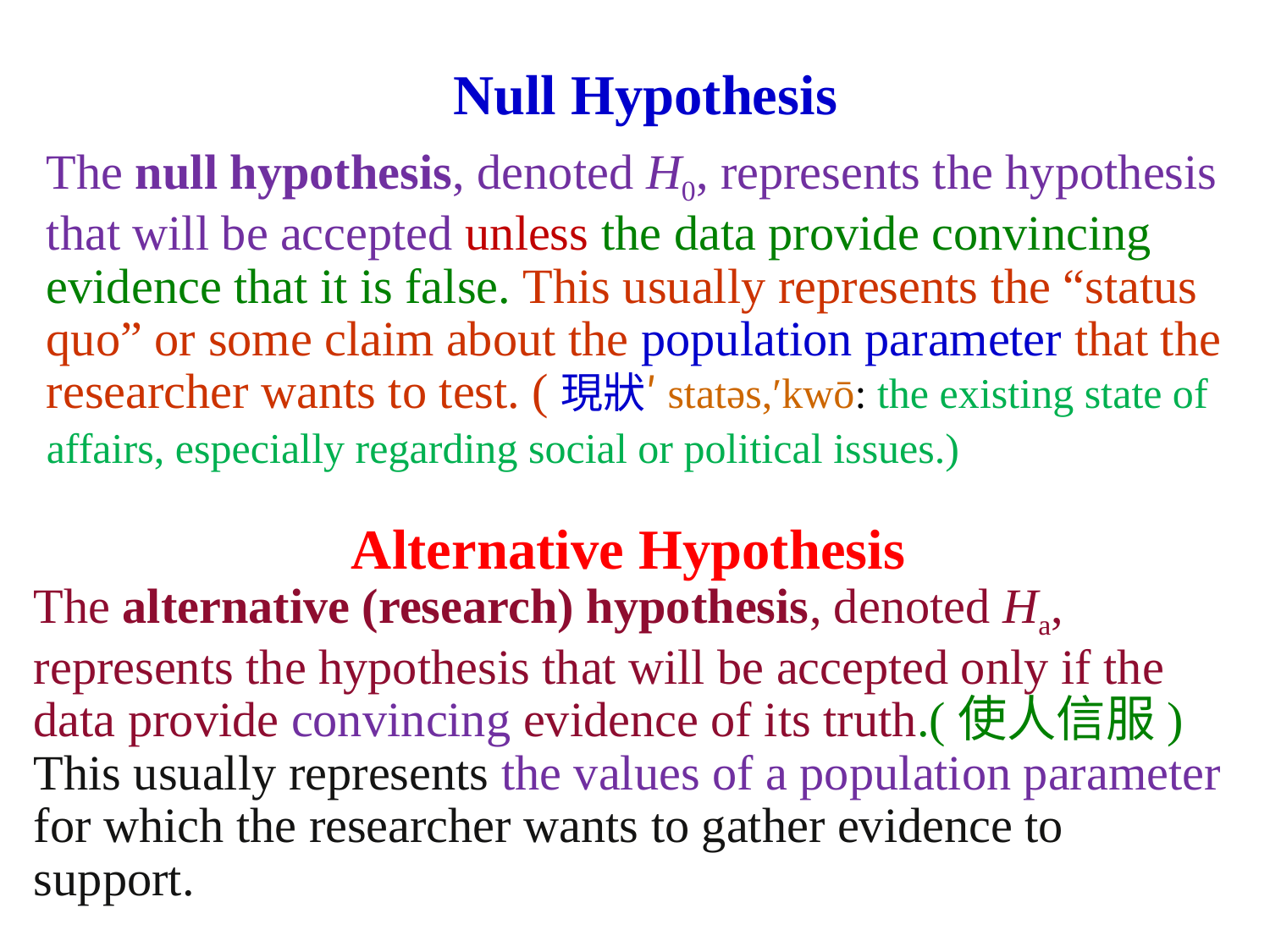

# Null Hypothesis
The null hypothesis, denoted H0, represents the hypothesis that will be accepted unless the data provide convincing evidence that it is false. This usually represents the “status quo” or some claim about the population parameter that the researcher wants to test. (現狀′statəs,′kwō: the existing state of affairs, especially regarding social or political issues.)
Alternative Hypothesis
The alternative (research) hypothesis, denoted Ha, represents the hypothesis that will be accepted only if the data provide convincing evidence of its truth.(使人信服) This usually represents the values of a population parameter for which the researcher wants to gather evidence to support.